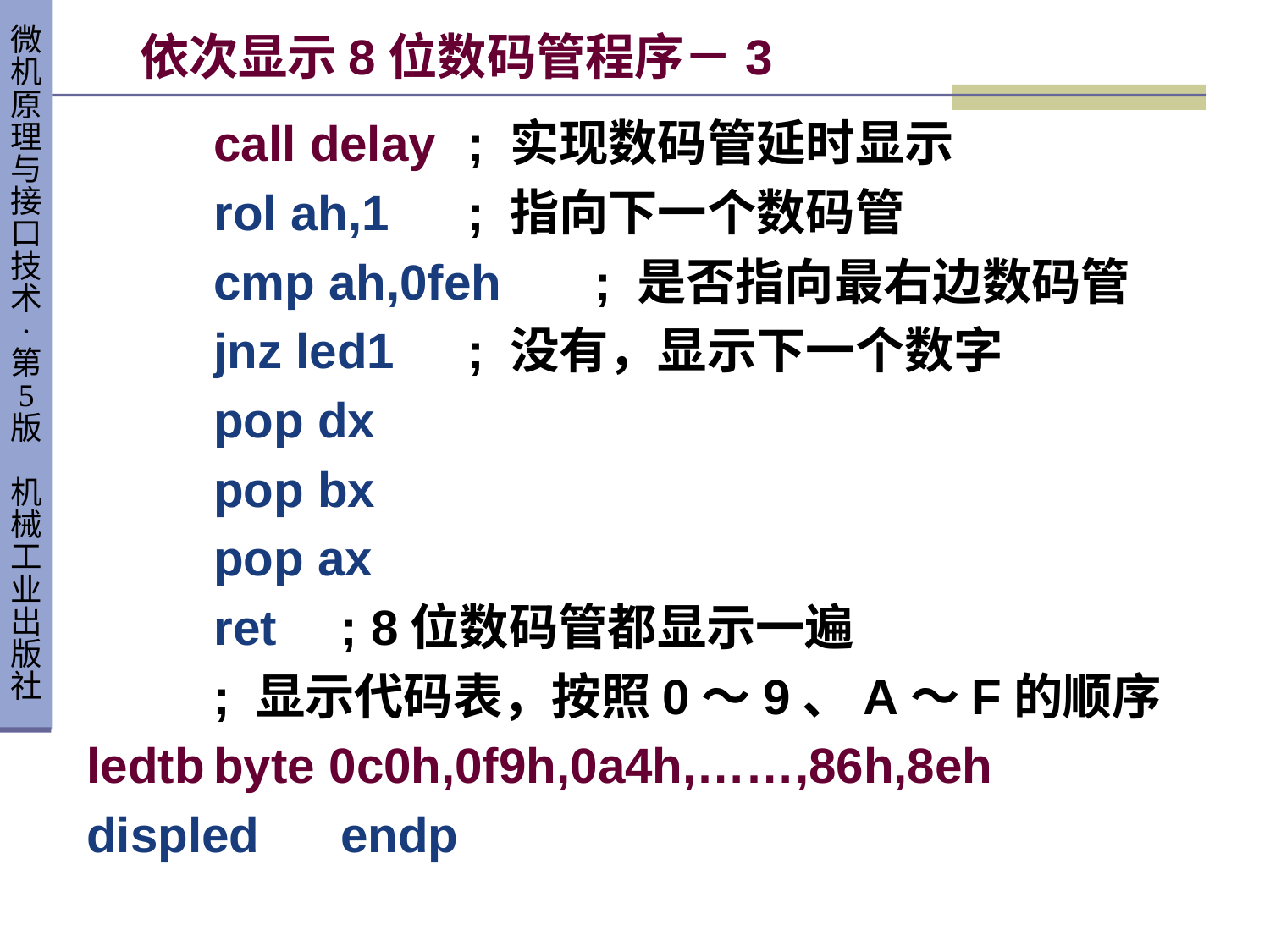

# 依次显示8位数码管程序－3
	call delay	; 实现数码管延时显示
	rol ah,1	; 指向下一个数码管
 	cmp ah,0feh	; 是否指向最右边数码管
        	jnz led1	; 没有，显示下一个数字
	pop dx
	pop bx
	pop ax
	ret	; 8位数码管都显示一遍
	; 显示代码表，按照0～9、A～F的顺序
ledtb	byte 0c0h,0f9h,0a4h,……,86h,8eh
displed	endp